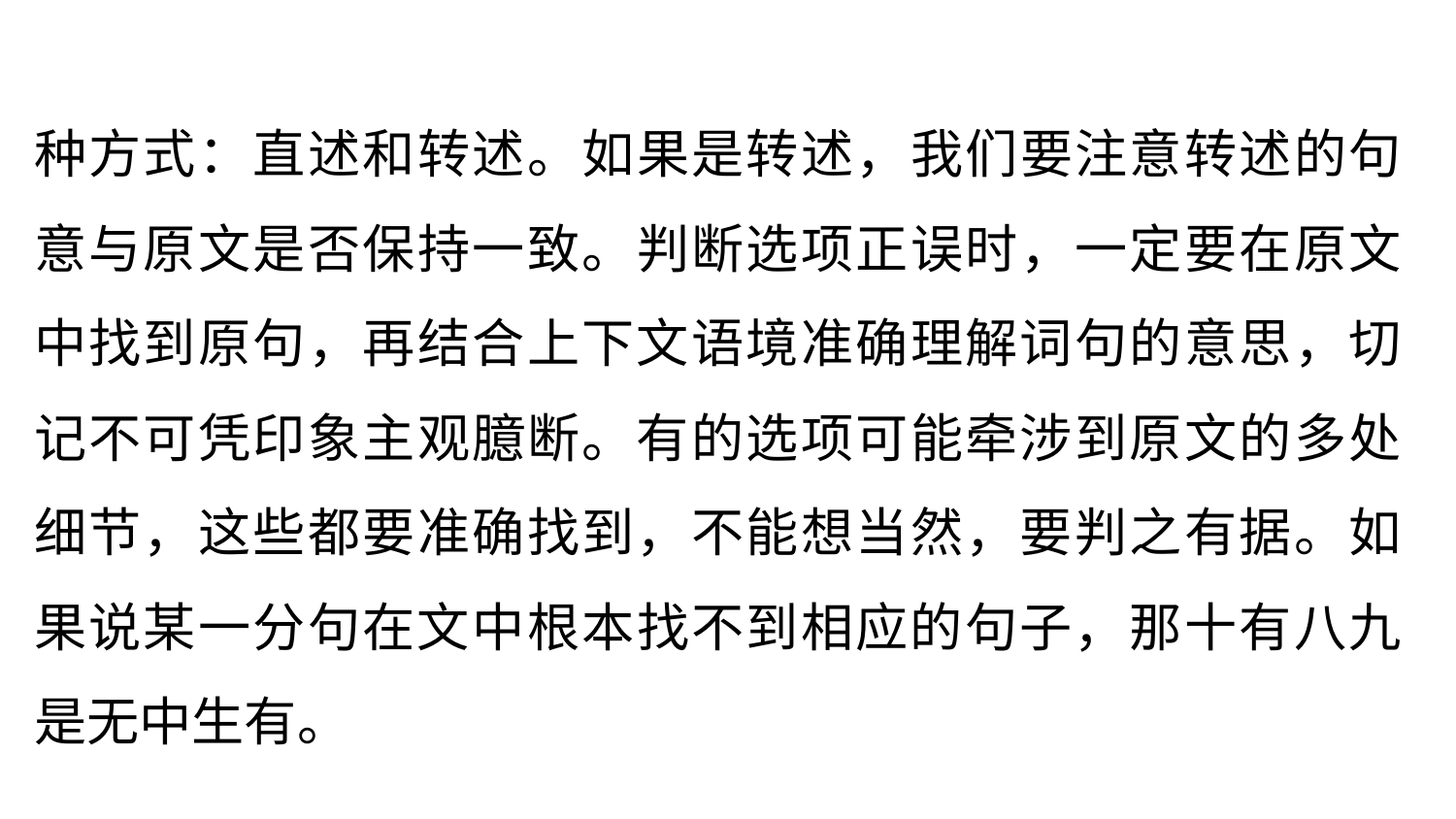

种方式：直述和转述。如果是转述，我们要注意转述的句意与原文是否保持一致。判断选项正误时，一定要在原文中找到原句，再结合上下文语境准确理解词句的意思，切记不可凭印象主观臆断。有的选项可能牵涉到原文的多处细节，这些都要准确找到，不能想当然，要判之有据。如果说某一分句在文中根本找不到相应的句子，那十有八九是无中生有。